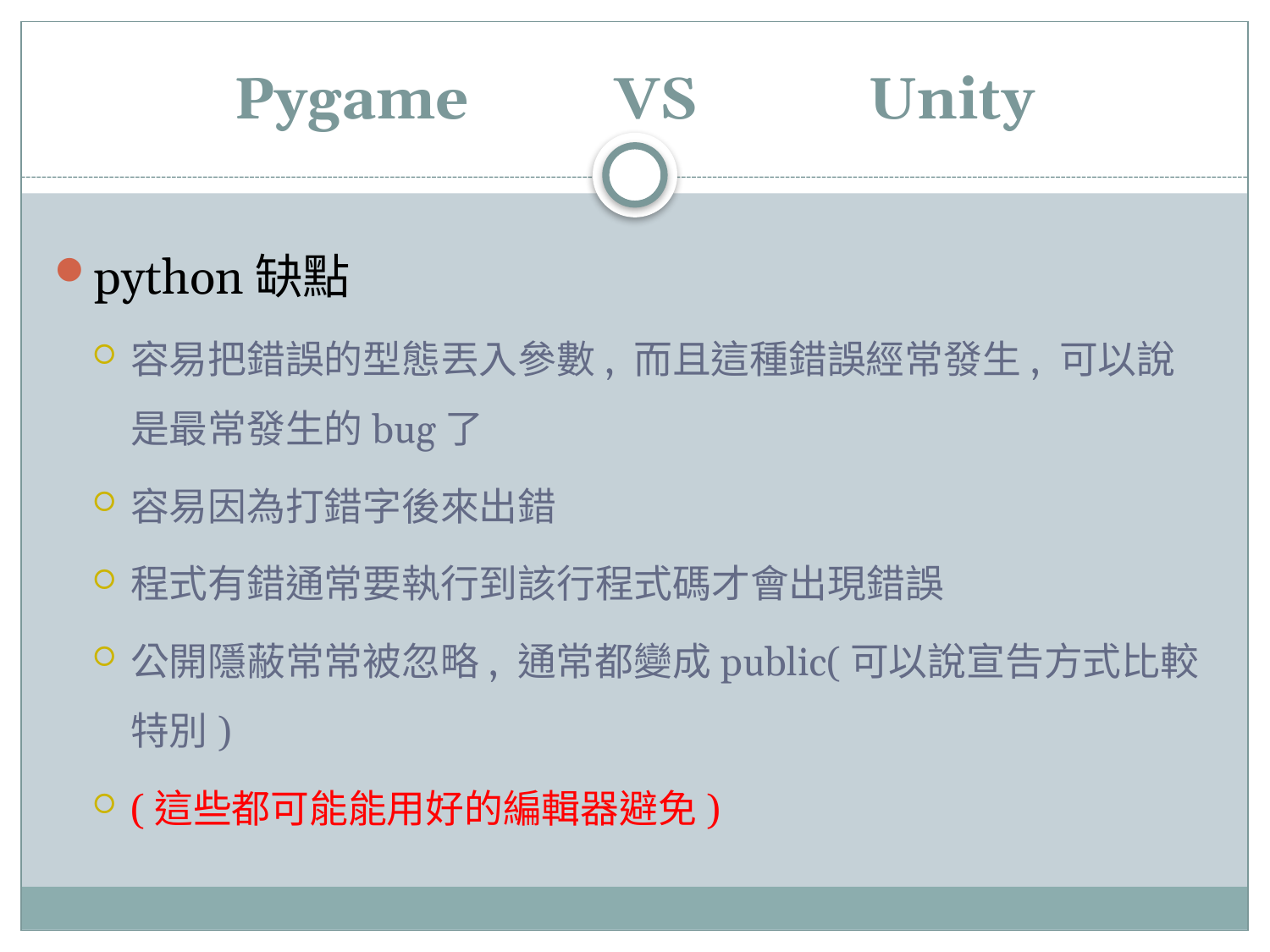

# Pygame		VS		Unity
python缺點
容易把錯誤的型態丟入參數, 而且這種錯誤經常發生, 可以說是最常發生的bug了
容易因為打錯字後來出錯
程式有錯通常要執行到該行程式碼才會出現錯誤
公開隱蔽常常被忽略, 通常都變成public(可以說宣告方式比較特別)
(這些都可能能用好的編輯器避免)